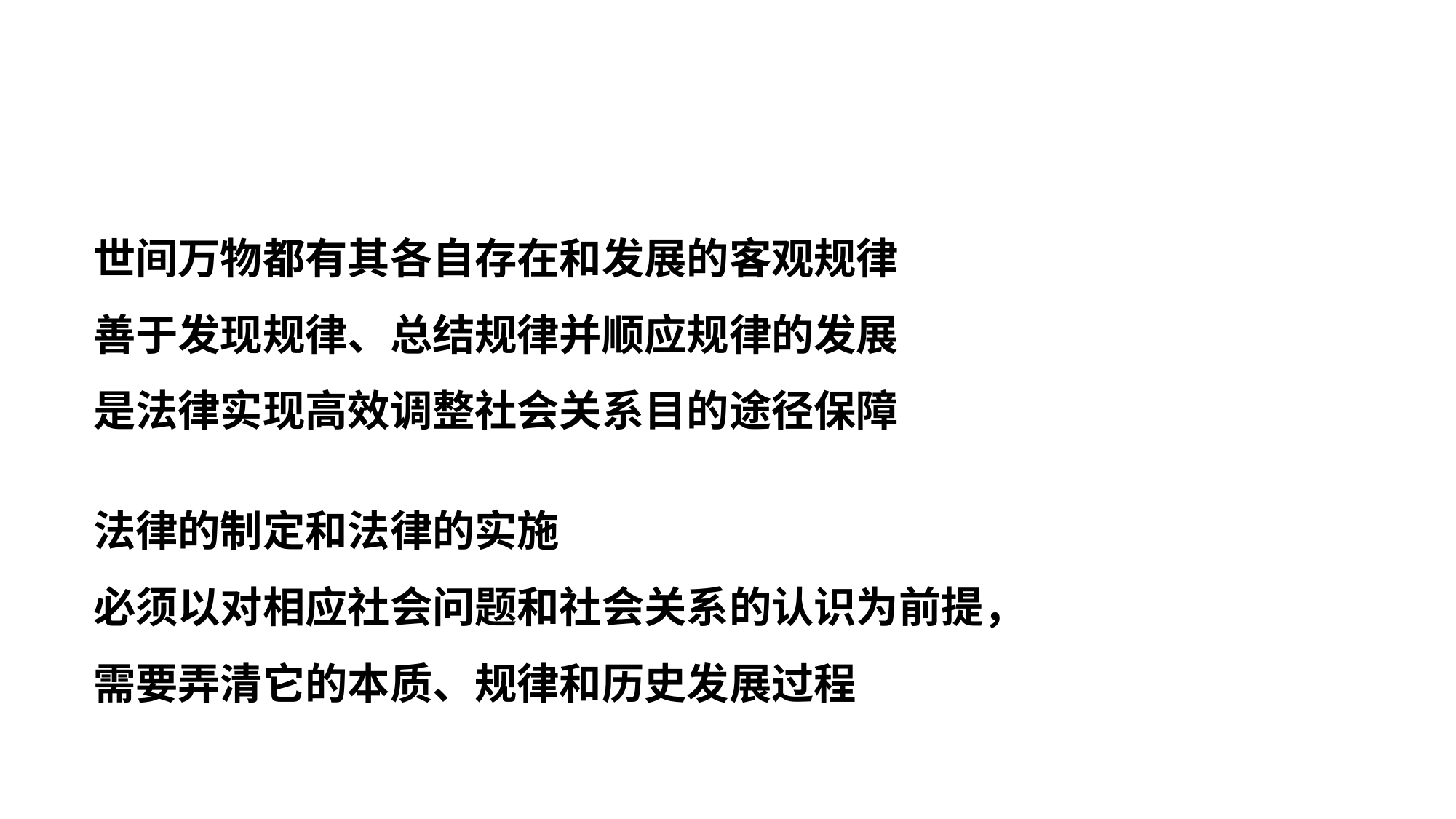

世间万物都有其各自存在和发展的客观规律
善于发现规律、总结规律并顺应规律的发展
是法律实现高效调整社会关系目的途径保障

法律的制定和法律的实施
必须以对相应社会问题和社会关系的认识为前提，
需要弄清它的本质、规律和历史发展过程